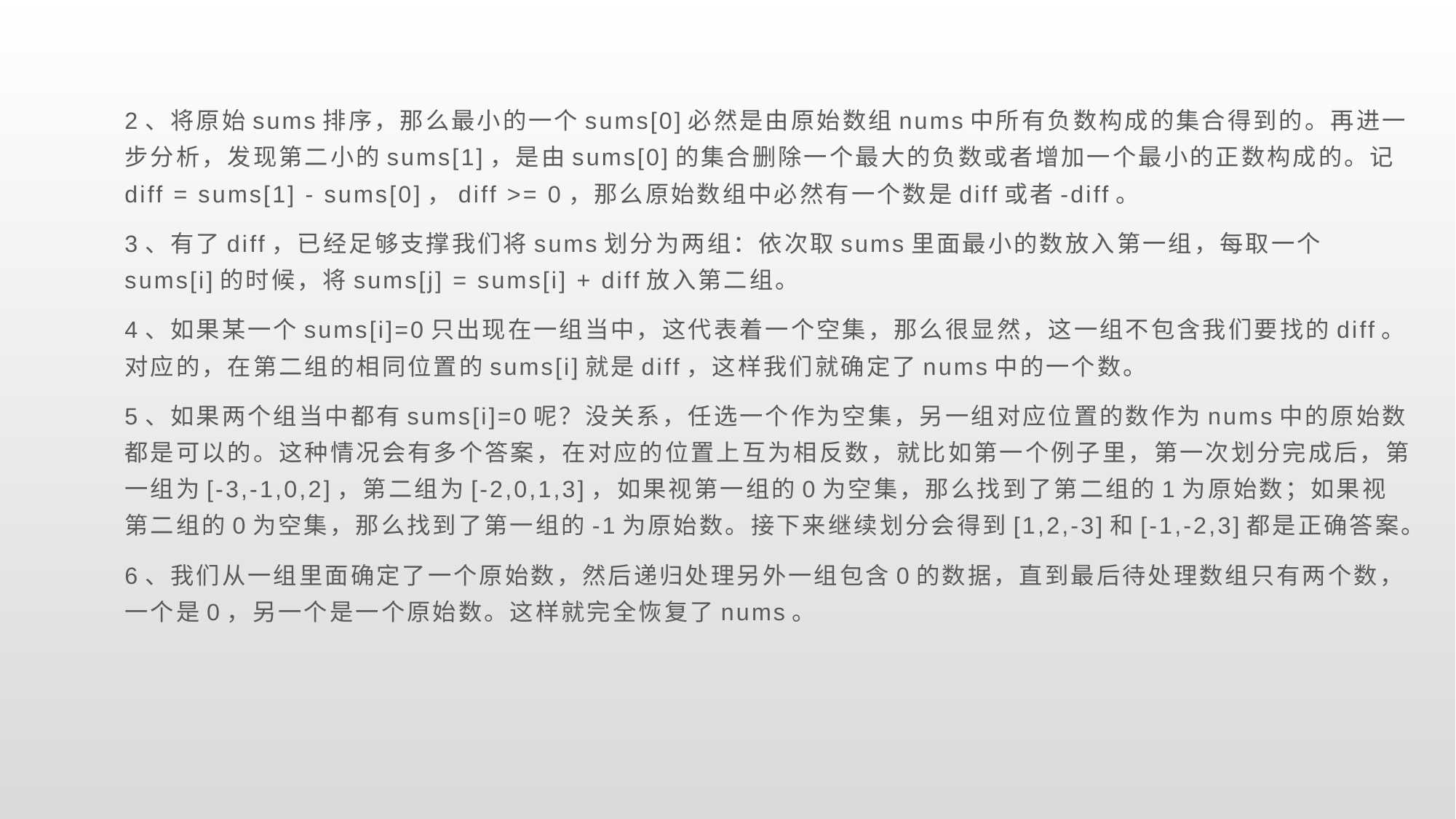

2、将原始sums排序，那么最小的一个sums[0]必然是由原始数组nums中所有负数构成的集合得到的。再进一步分析，发现第二小的sums[1]，是由sums[0]的集合删除一个最大的负数或者增加一个最小的正数构成的。记diff = sums[1] - sums[0]，diff >= 0，那么原始数组中必然有一个数是diff或者-diff。
3、有了diff，已经足够支撑我们将sums划分为两组：依次取sums里面最小的数放入第一组，每取一个sums[i]的时候，将sums[j] = sums[i] + diff放入第二组。
4、如果某一个sums[i]=0只出现在一组当中，这代表着一个空集，那么很显然，这一组不包含我们要找的diff。对应的，在第二组的相同位置的sums[i]就是diff，这样我们就确定了nums中的一个数。
5、如果两个组当中都有sums[i]=0呢？没关系，任选一个作为空集，另一组对应位置的数作为nums中的原始数都是可以的。这种情况会有多个答案，在对应的位置上互为相反数，就比如第一个例子里，第一次划分完成后，第一组为[-3,-1,0,2]，第二组为[-2,0,1,3]，如果视第一组的0为空集，那么找到了第二组的1为原始数；如果视第二组的0为空集，那么找到了第一组的-1为原始数。接下来继续划分会得到[1,2,-3]和[-1,-2,3]都是正确答案。
6、我们从一组里面确定了一个原始数，然后递归处理另外一组包含0的数据，直到最后待处理数组只有两个数，一个是0，另一个是一个原始数。这样就完全恢复了nums。